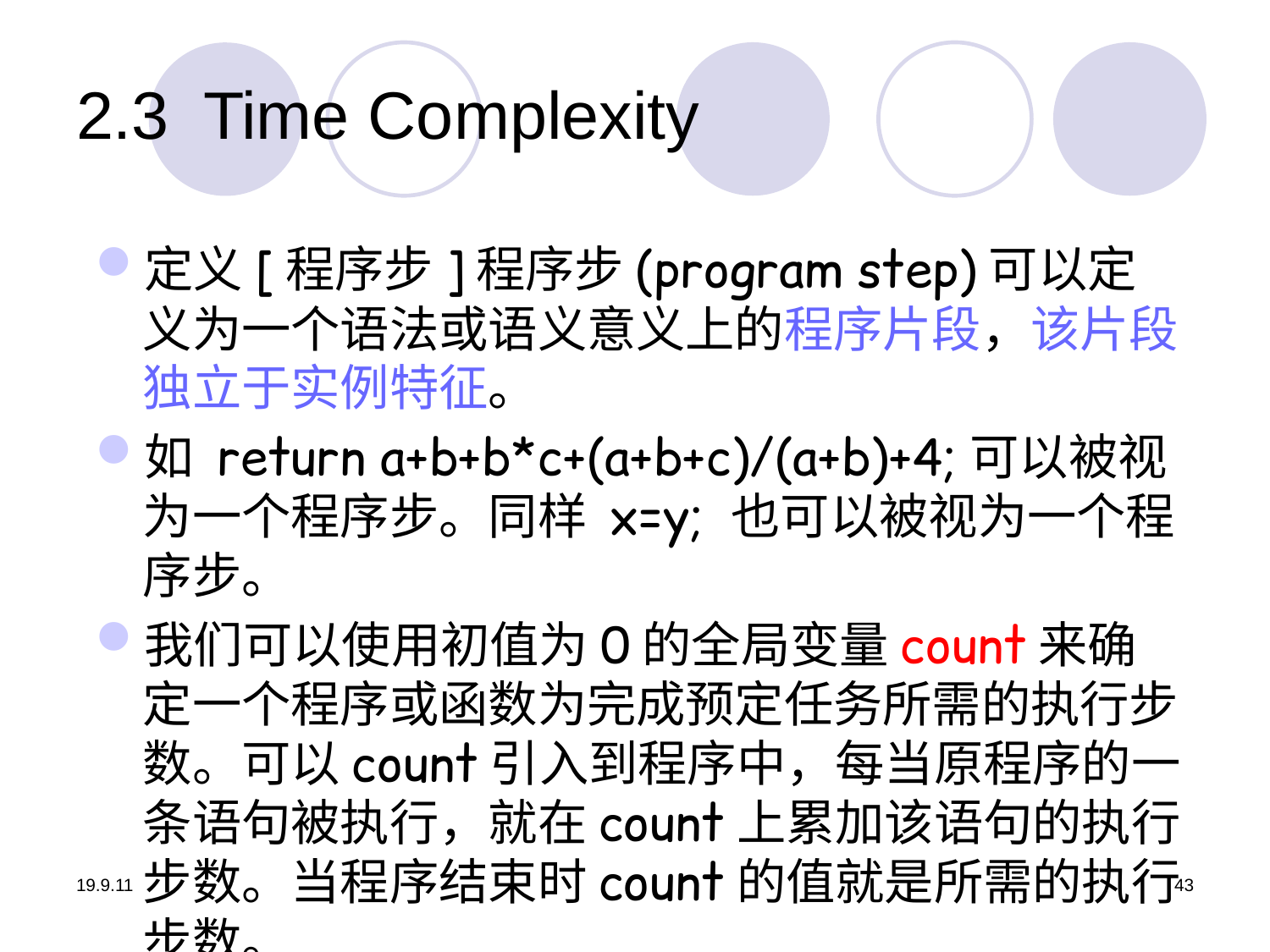

# 2.3	Time Complexity
定义[程序步]程序步(program step)可以定义为一个语法或语义意义上的程序片段，该片段独立于实例特征。
如 return a+b+b*c+(a+b+c)/(a+b)+4;可以被视为一个程序步。同样 x=y; 也可以被视为一个程序步。
我们可以使用初值为0的全局变量count来确定一个程序或函数为完成预定任务所需的执行步数。可以count引入到程序中，每当原程序的一条语句被执行，就在count上累加该语句的执行步数。当程序结束时count的值就是所需的执行步数。
19.9.11
43